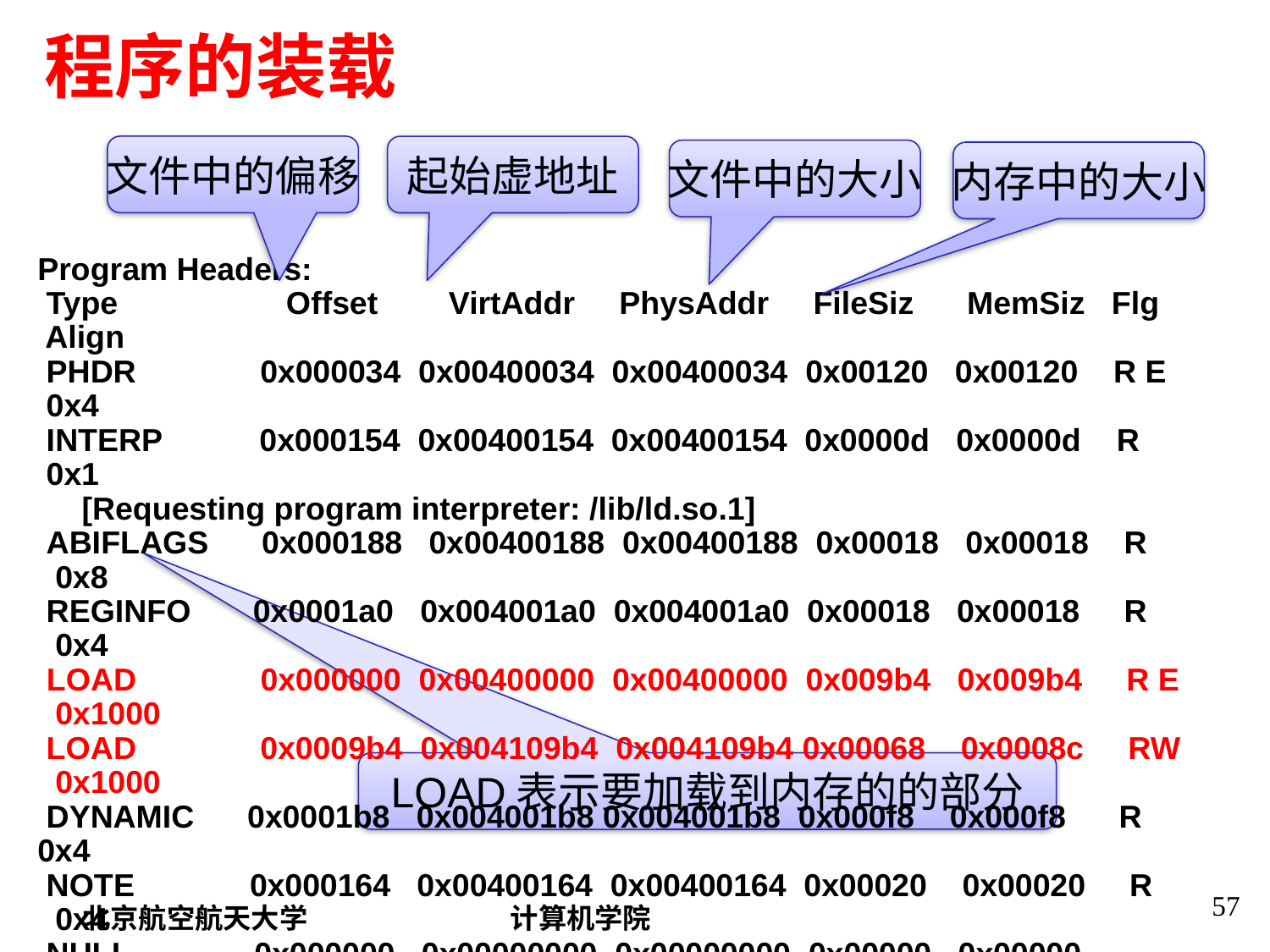

# 程序的装载
文件中的偏移
起始虚地址
文件中的大小
内存中的大小
Program Headers:
 Type                   Offset        VirtAddr     PhysAddr     FileSiz      MemSiz   Flg      Align
 PHDR              0x000034  0x00400034  0x00400034  0x00120   0x00120    R E      0x4
 INTERP           0x000154  0x00400154  0x00400154  0x0000d   0x0000d    R         0x1
     [Requesting program interpreter: /lib/ld.so.1]
 ABIFLAGS      0x000188   0x00400188  0x00400188  0x00018   0x00018    R         0x8
 REGINFO       0x0001a0   0x004001a0  0x004001a0  0x00018   0x00018     R         0x4
 LOAD              0x000000  0x00400000  0x00400000  0x009b4   0x009b4     R E     0x1000
 LOAD              0x0009b4  0x004109b4  0x004109b4 0x00068    0x0008c     RW     0x1000
 DYNAMIC      0x0001b8   0x004001b8 0x004001b8  0x000f8    0x000f8      R        0x4
 NOTE             0x000164   0x00400164  0x00400164  0x00020    0x00020     R        0x4
 NULL              0x000000   0x00000000  0x00000000  0x00000   0x00000                0x4
LOAD表示要加载到内存的的部分